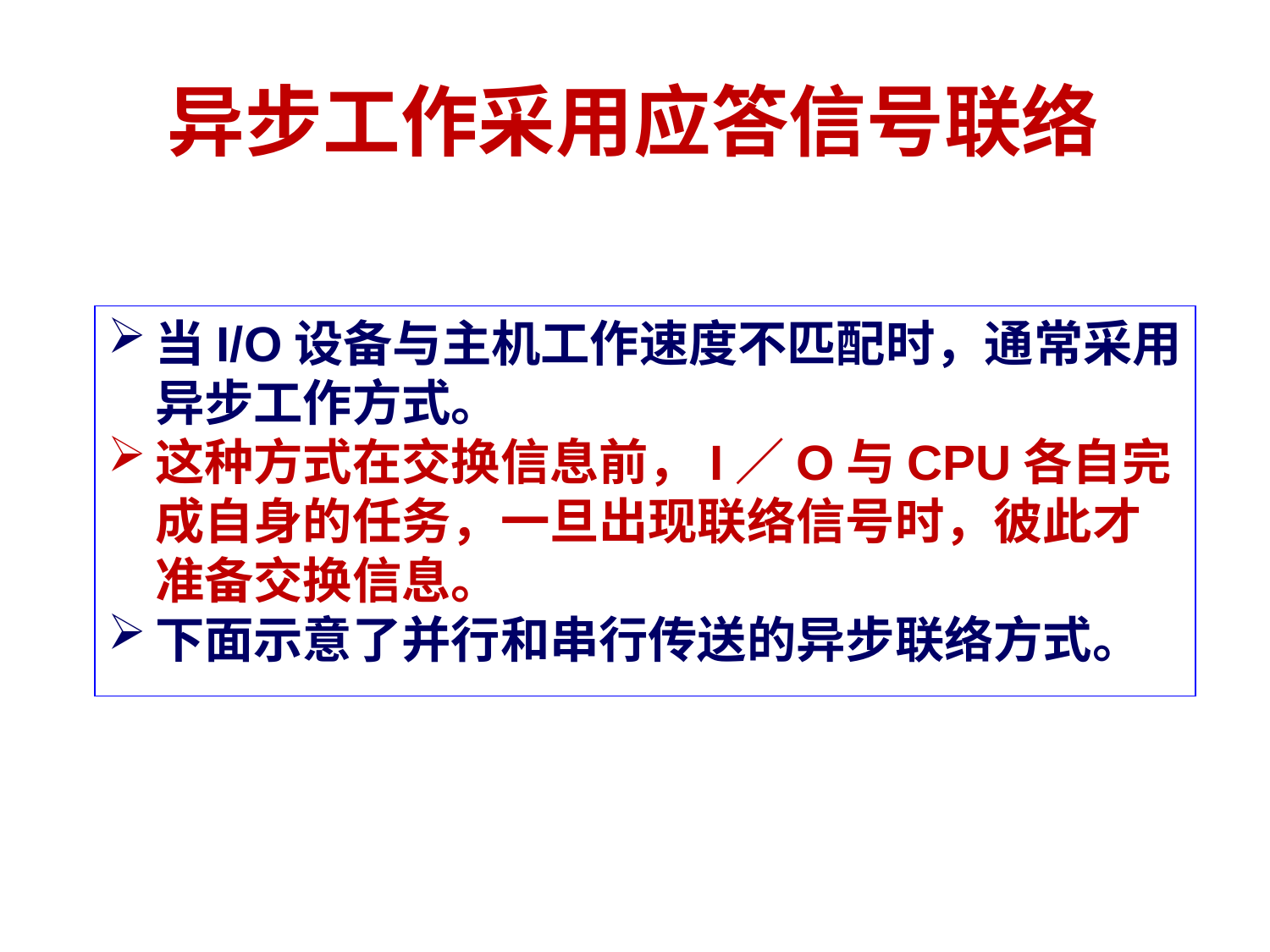

# 异步工作采用应答信号联络
当I/O设备与主机工作速度不匹配时，通常采用异步工作方式。
这种方式在交换信息前，I／O与CPU各自完成自身的任务，一旦出现联络信号时，彼此才准备交换信息。
下面示意了并行和串行传送的异步联络方式。